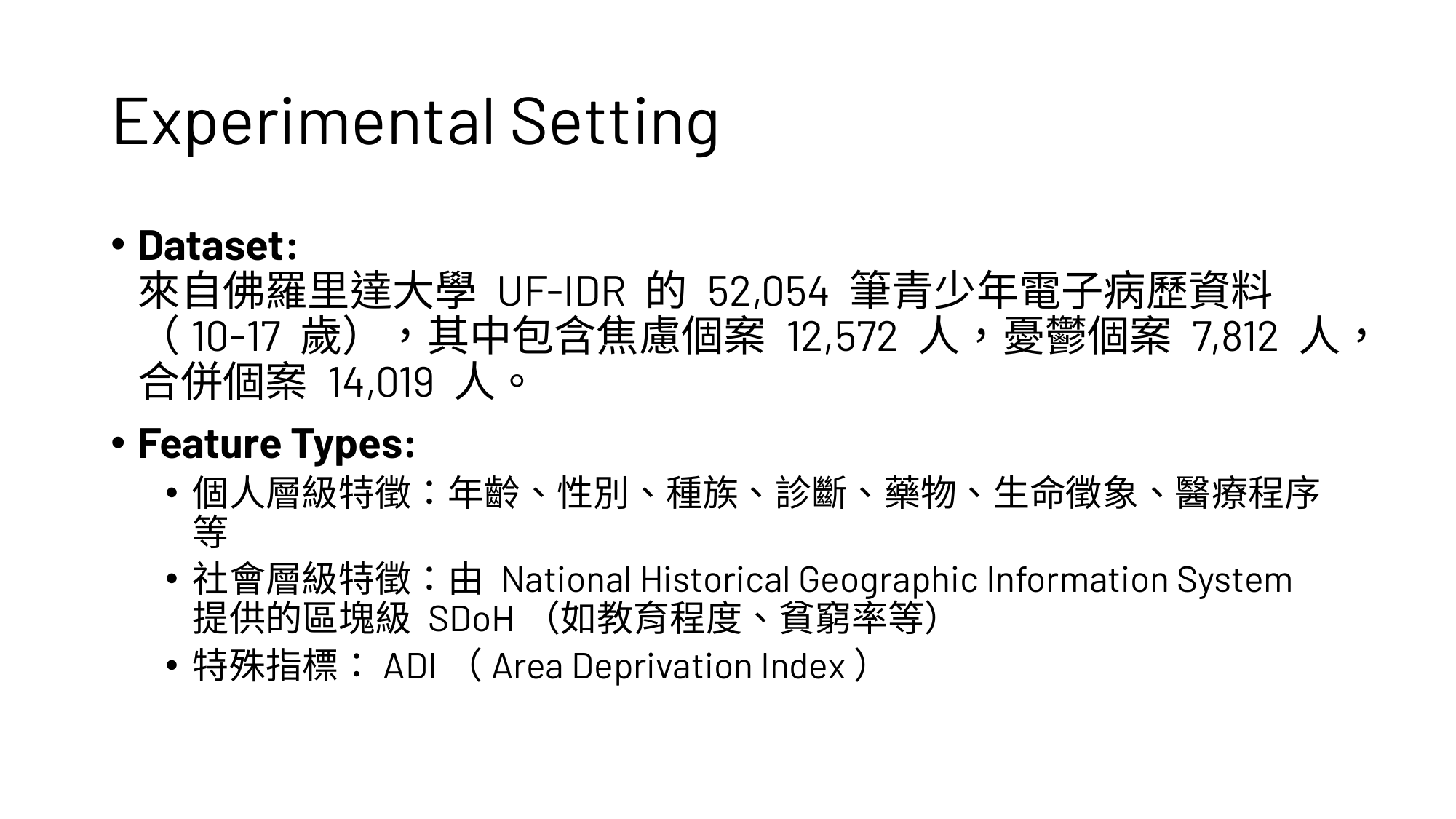

# Experimental Setting
Dataset:
來自佛羅里達大學 UF-IDR 的 52,054 筆青少年電子病歷資料（10-17 歲），其中包含焦慮個案 12,572 人，憂鬱個案 7,812 人，合併個案 14,019 人。
Feature Types:
個人層級特徵：年齡、性別、種族、診斷、藥物、生命徵象、醫療程序等
社會層級特徵：由 National Historical Geographic Information System 提供的區塊級 SDoH（如教育程度、貧窮率等）
特殊指標：ADI（Area Deprivation Index）